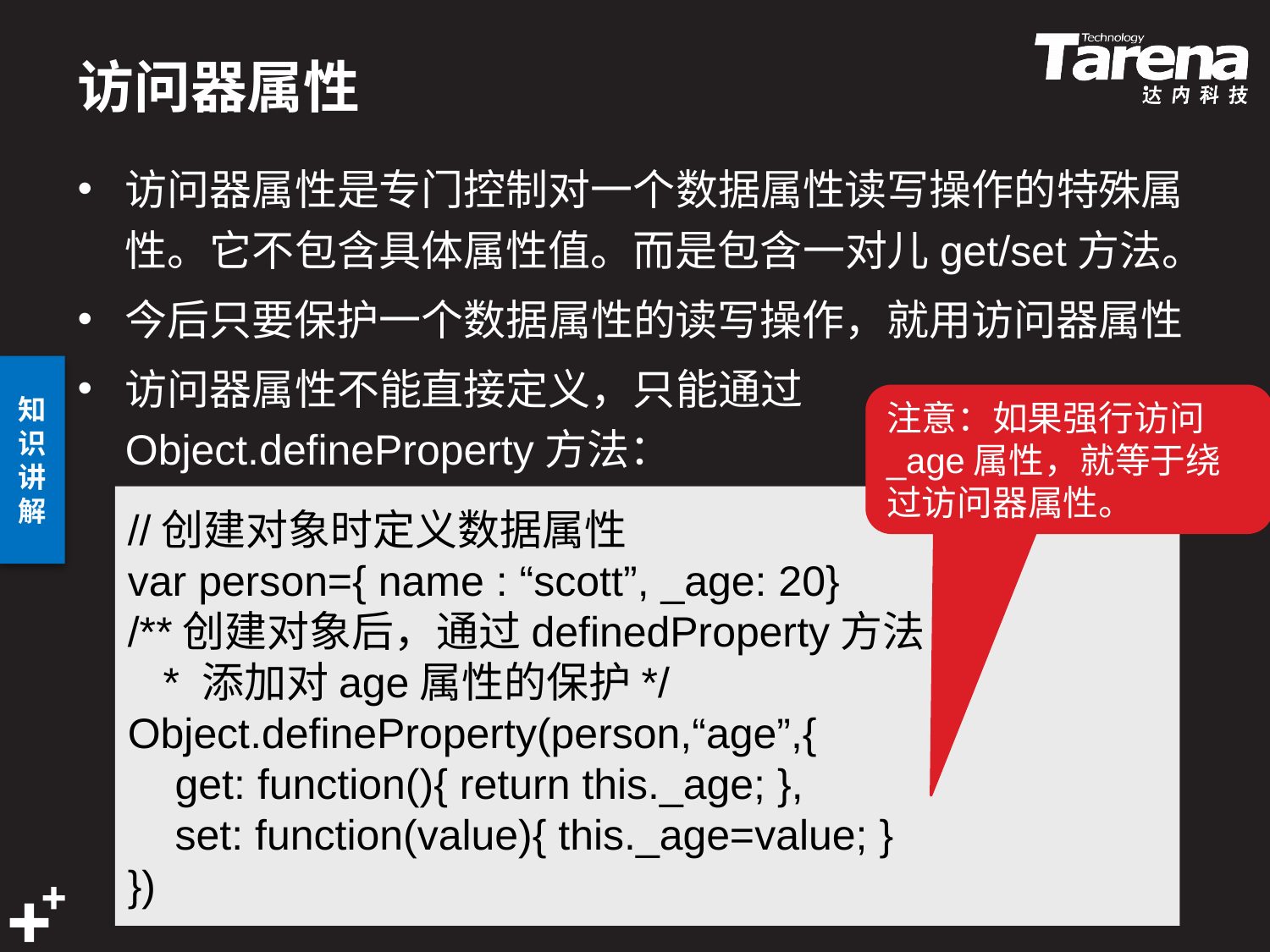

# 访问器属性
访问器属性是专门控制对一个数据属性读写操作的特殊属性。它不包含具体属性值。而是包含一对儿get/set方法。
今后只要保护一个数据属性的读写操作，就用访问器属性
访问器属性不能直接定义，只能通过Object.defineProperty方法：
注意：如果强行访问_age属性，就等于绕过访问器属性。
//创建对象时定义数据属性
var person={ name : “scott”, _age: 20}
/**创建对象后，通过definedProperty方法
   * 添加对age属性的保护*/
Object.defineProperty(person,“age”,{
    get: function(){ return this._age; },
    set: function(value){ this._age=value; }
})